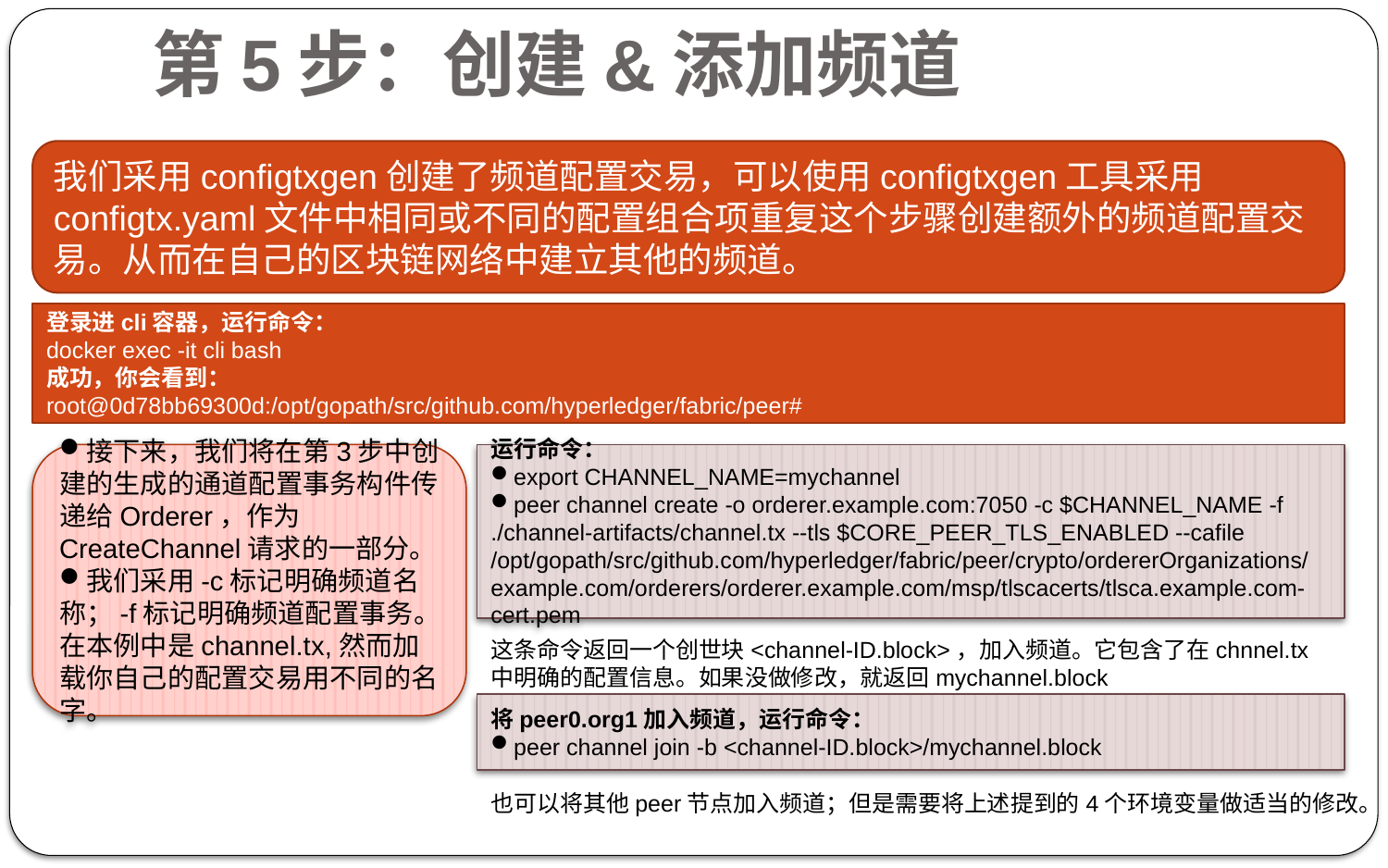

# 第5步：创建&添加频道
我们采用configtxgen创建了频道配置交易，可以使用configtxgen工具采用configtx.yaml文件中相同或不同的配置组合项重复这个步骤创建额外的频道配置交易。从而在自己的区块链网络中建立其他的频道。
登录进cli容器，运行命令：
docker exec -it cli bash
成功，你会看到：
root@0d78bb69300d:/opt/gopath/src/github.com/hyperledger/fabric/peer#
接下来，我们将在第3步中创建的生成的通道配置事务构件传递给Orderer，作为CreateChannel请求的一部分。
我们采用-c标记明确频道名称；-f标记明确频道配置事务。在本例中是channel.tx,然而加载你自己的配置交易用不同的名字。
运行命令：
export CHANNEL_NAME=mychannel
peer channel create -o orderer.example.com:7050 -c $CHANNEL_NAME -f ./channel-artifacts/channel.tx --tls $CORE_PEER_TLS_ENABLED --cafile /opt/gopath/src/github.com/hyperledger/fabric/peer/crypto/ordererOrganizations/example.com/orderers/orderer.example.com/msp/tlscacerts/tlsca.example.com-cert.pem
这条命令返回一个创世块<channel-ID.block>，加入频道。它包含了在chnnel.tx中明确的配置信息。如果没做修改，就返回mychannel.block
将peer0.org1加入频道，运行命令：
peer channel join -b <channel-ID.block>/mychannel.block
也可以将其他peer节点加入频道；但是需要将上述提到的4个环境变量做适当的修改。